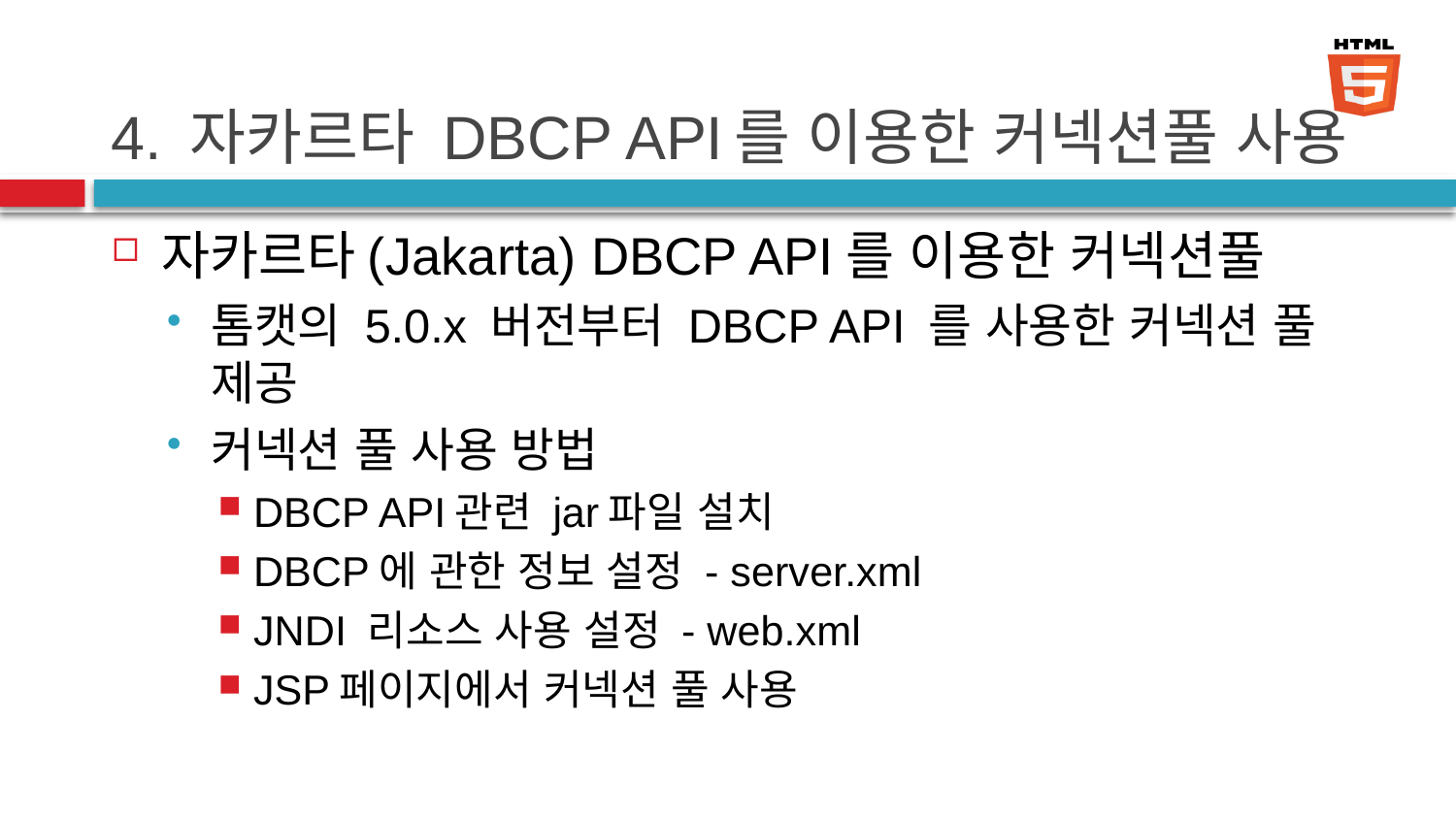

# 4. 자카르타 DBCP API를 이용한 커넥션풀 사용
자카르타(Jakarta) DBCP API를 이용한 커넥션풀
톰캣의 5.0.x 버전부터 DBCP API 를 사용한 커넥션 풀 제공
커넥션 풀 사용 방법
DBCP API관련 jar파일 설치
DBCP에 관한 정보 설정 - server.xml
JNDI 리소스 사용 설정 - web.xml
JSP페이지에서 커넥션 풀 사용